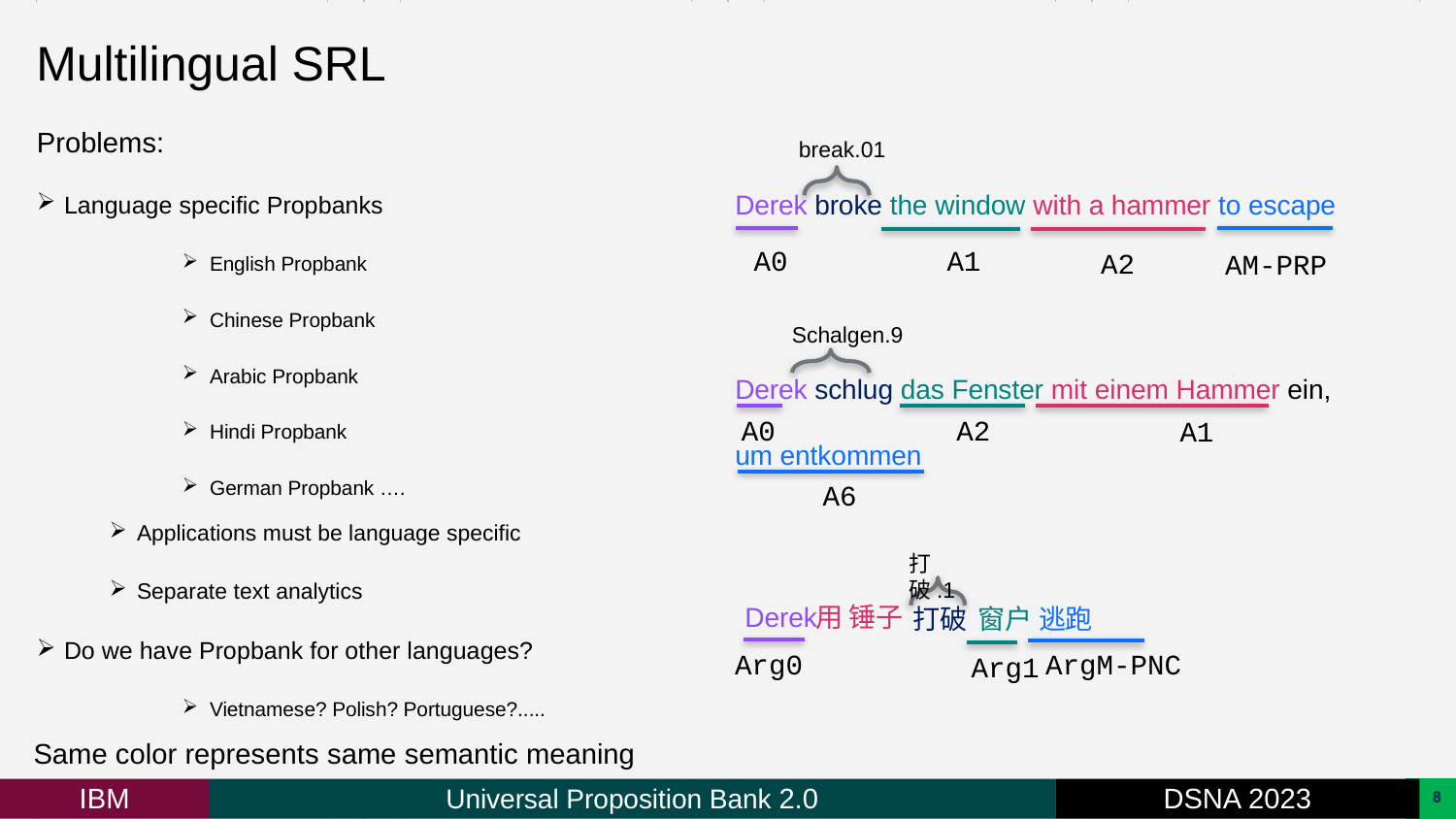

Multilingual SRL
Problems:
Language specific Propbanks
English Propbank
Chinese Propbank
Arabic Propbank
Hindi Propbank
German Propbank ….
Applications must be language specific
Separate text analytics
Do we have Propbank for other languages?
Vietnamese? Polish? Portuguese?.....

break.01

Derek broke the window with a hammer to escape
A0
A1
A2
AM-PRP
Schalgen.9

Derek schlug das Fenster mit einem Hammer ein,

um entkommen
A2
A0
A1
A6
打破.1

Derek
用 锤子
打破
窗户 逃跑
ArgM-PNC
Arg0
Arg1
Same color represents same semantic meaning
8